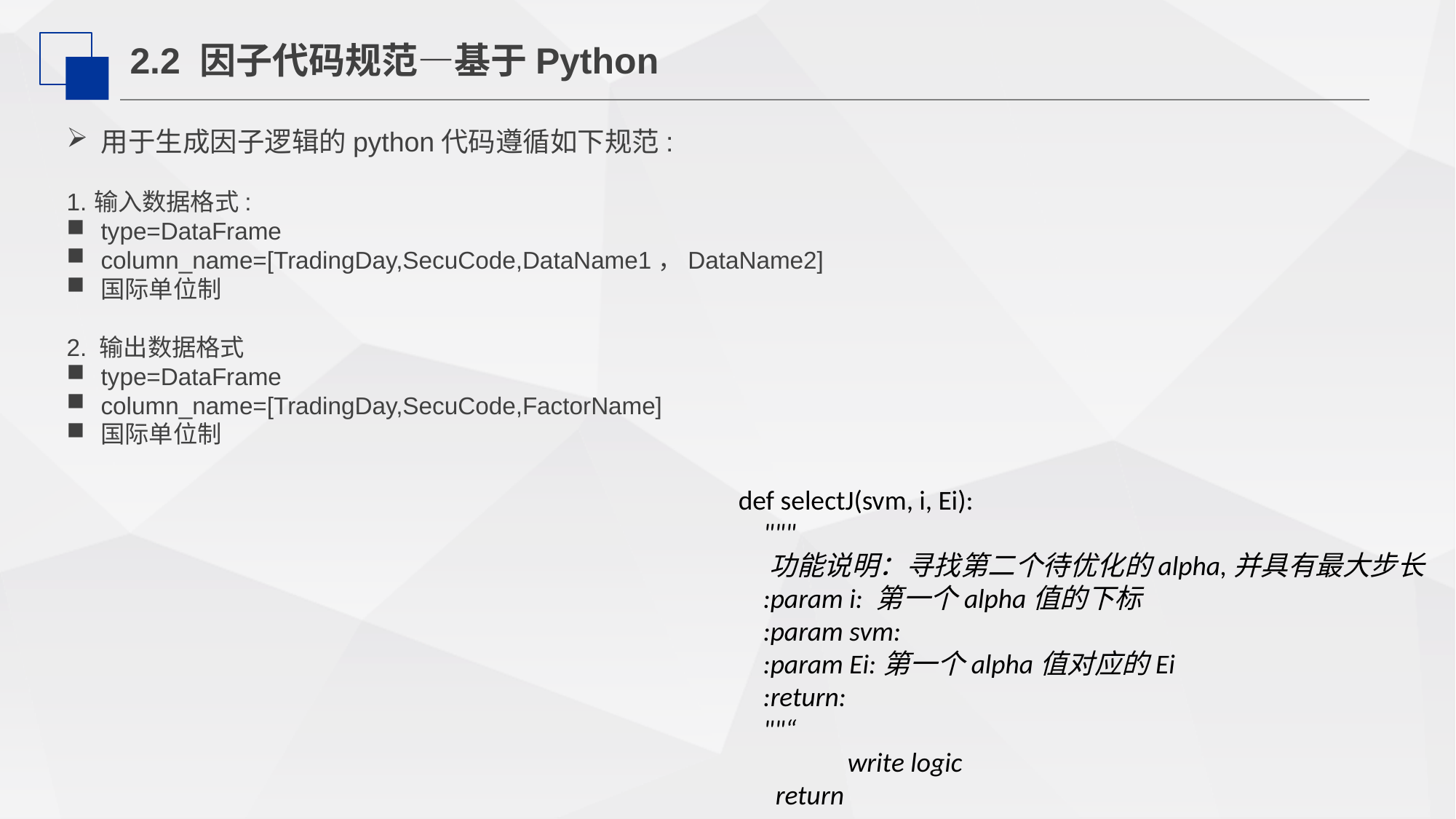

2.2 因子代码规范—基于Python
用于生成因子逻辑的python代码遵循如下规范:

输入数据格式:
type=DataFrame
column_name=[TradingDay,SecuCode,DataName1，DataName2]
国际单位制

2. 输出数据格式
type=DataFrame
column_name=[TradingDay,SecuCode,FactorName]
国际单位制

def selectJ(svm, i, Ei):
    """
    功能说明：寻找第二个待优化的alpha,并具有最大步长
    :param i: 第一个alpha值的下标
    :param svm:
    :param Ei:第一个alpha值对应的Ei
    :return:
    ""“
	write logic
      return